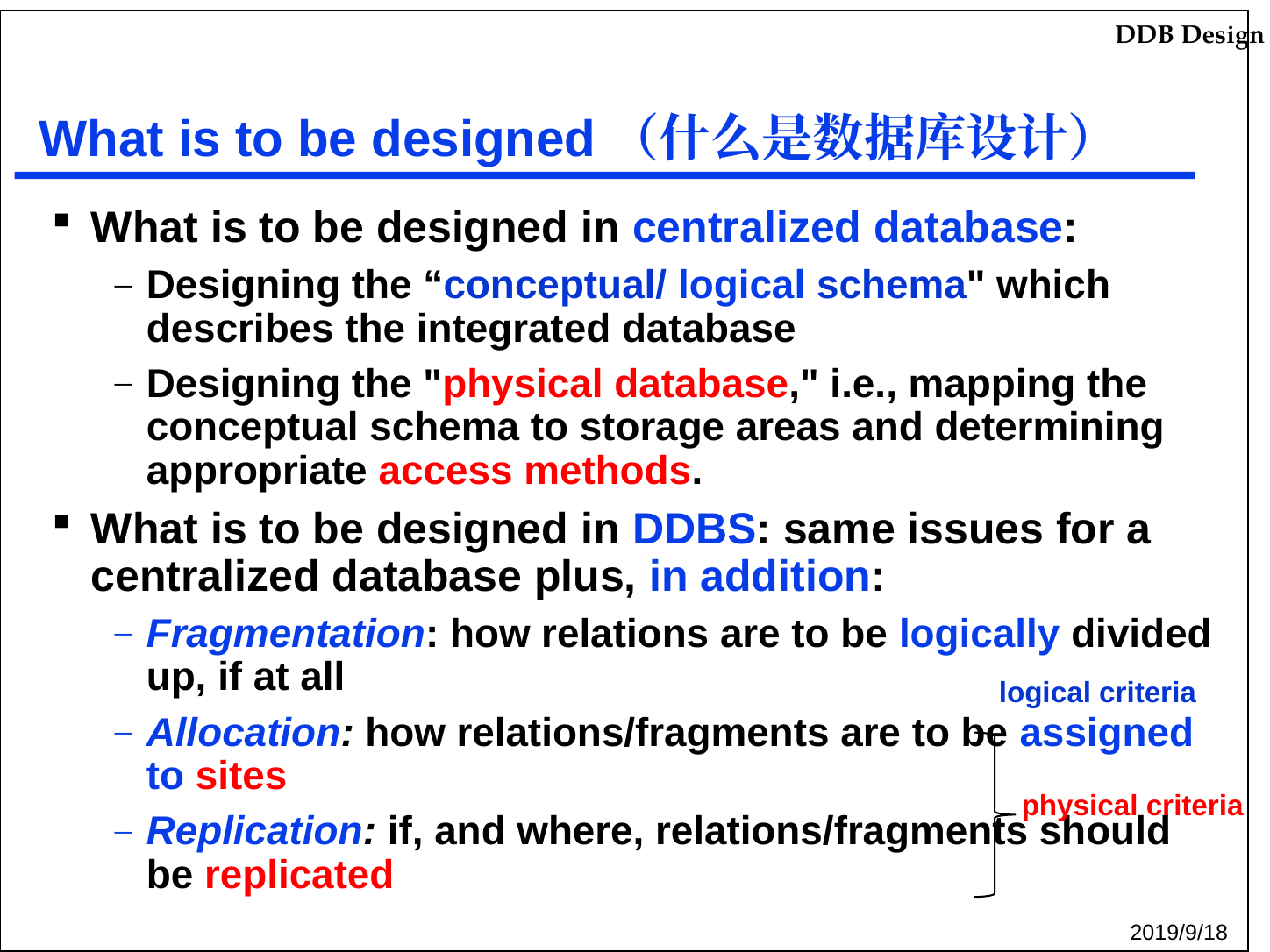

# What is to be designed（什么是数据库设计）
What is to be designed in centralized database:
Designing the “conceptual/ logical schema" which describes the integrated database
Designing the "physical database," i.e., mapping the conceptual schema to storage areas and determining appropriate access methods.
What is to be designed in DDBS: same issues for a centralized database plus, in addition:
Fragmentation: how relations are to be logically divided up, if at all
Allocation: how relations/fragments are to be assigned to sites
Replication: if, and where, relations/fragments should be replicated
logical criteria

    physical criteria